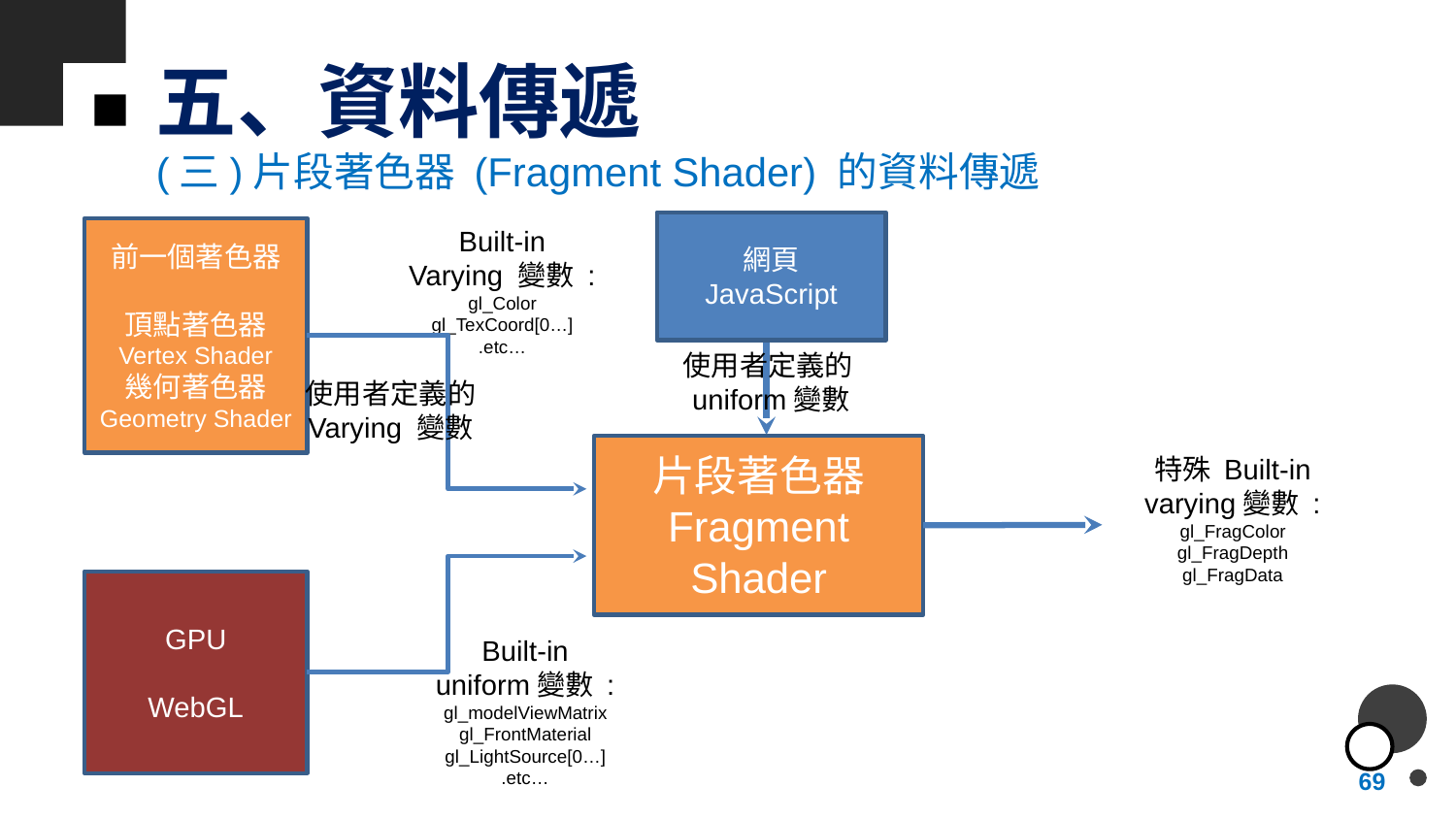

# 五、資料傳遞
(三)片段著色器 (Fragment Shader) 的資料傳遞
網頁
JavaScript
前一個著色器

頂點著色器
Vertex Shader
幾何著色器
Geometry Shader
Built-in
Varying 變數 :
gl_Color
gl_TexCoord[0…]
.etc…
使用者定義的uniform變數
使用者定義的Varying 變數
片段著色器
Fragment Shader
特殊 Built-in
varying變數 :
gl_FragColor
gl_FragDepth
gl_FragData
GPU

WebGL
Built-in
uniform變數 :
gl_modelViewMatrix
gl_FrontMaterial
gl_LightSource[0…]
.etc…

69